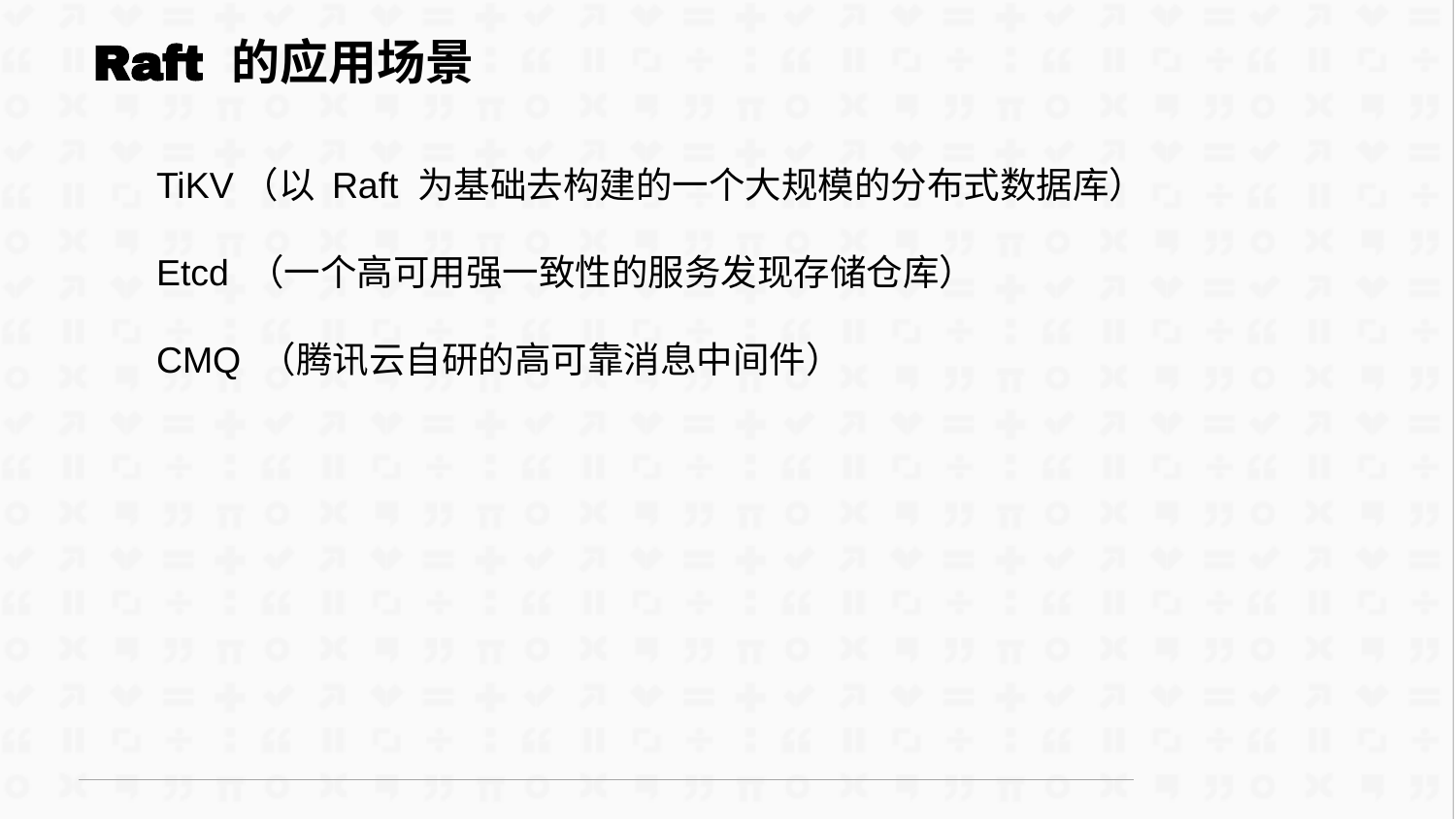

# Raft 的应用场景
TiKV（以 Raft 为基础去构建的一个大规模的分布式数据库）

Etcd （一个高可用强一致性的服务发现存储仓库）

CMQ （腾讯云自研的高可靠消息中间件）